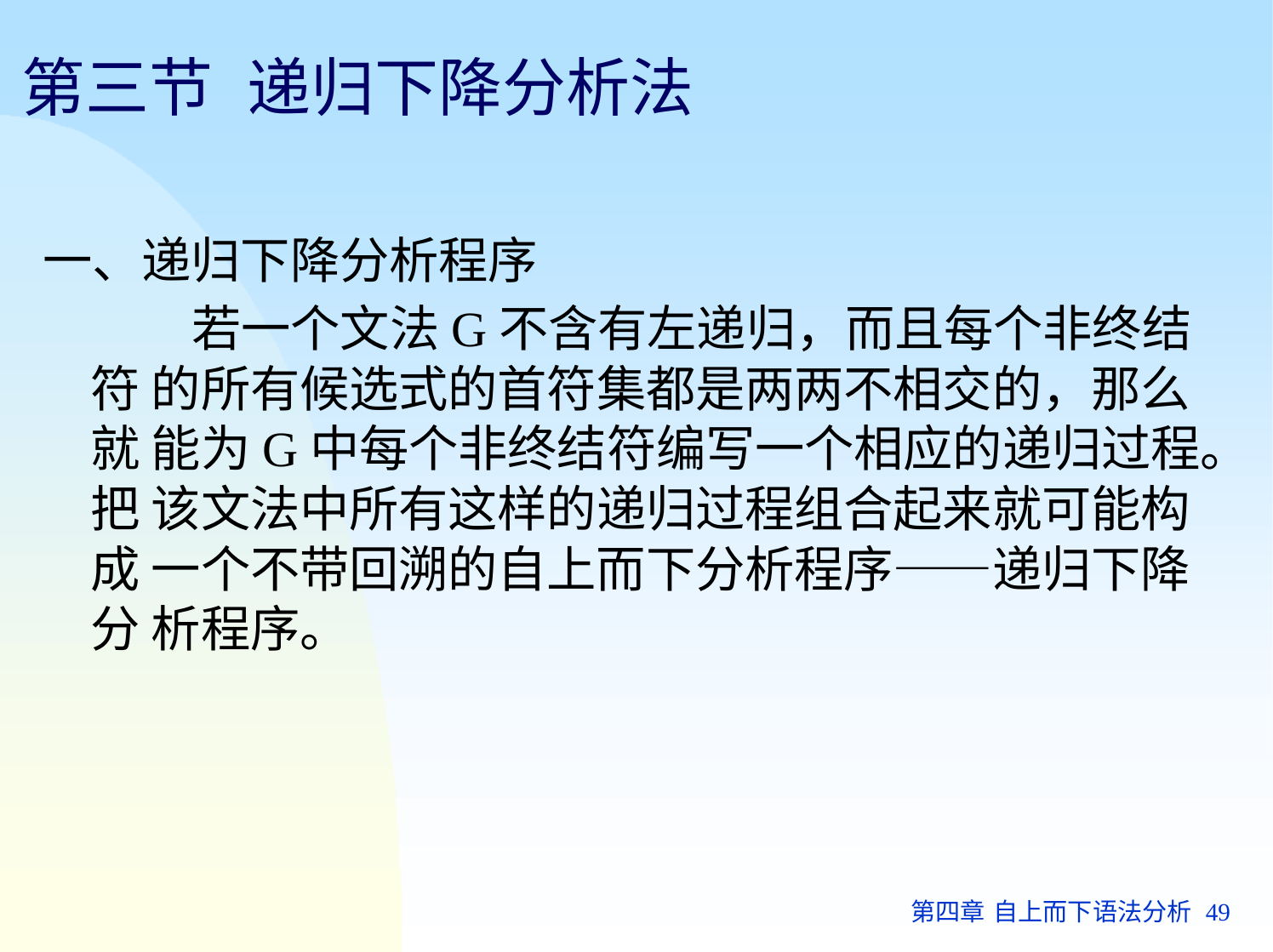

# 第三节	递归下降分析法
一、递归下降分析程序
若一个文法G不含有左递归，而且每个非终结符 的所有候选式的首符集都是两两不相交的，那么就 能为G中每个非终结符编写一个相应的递归过程。把 该文法中所有这样的递归过程组合起来就可能构成 一个不带回溯的自上而下分析程序——递归下降分 析程序。
第四章 自上而下语法分析 49